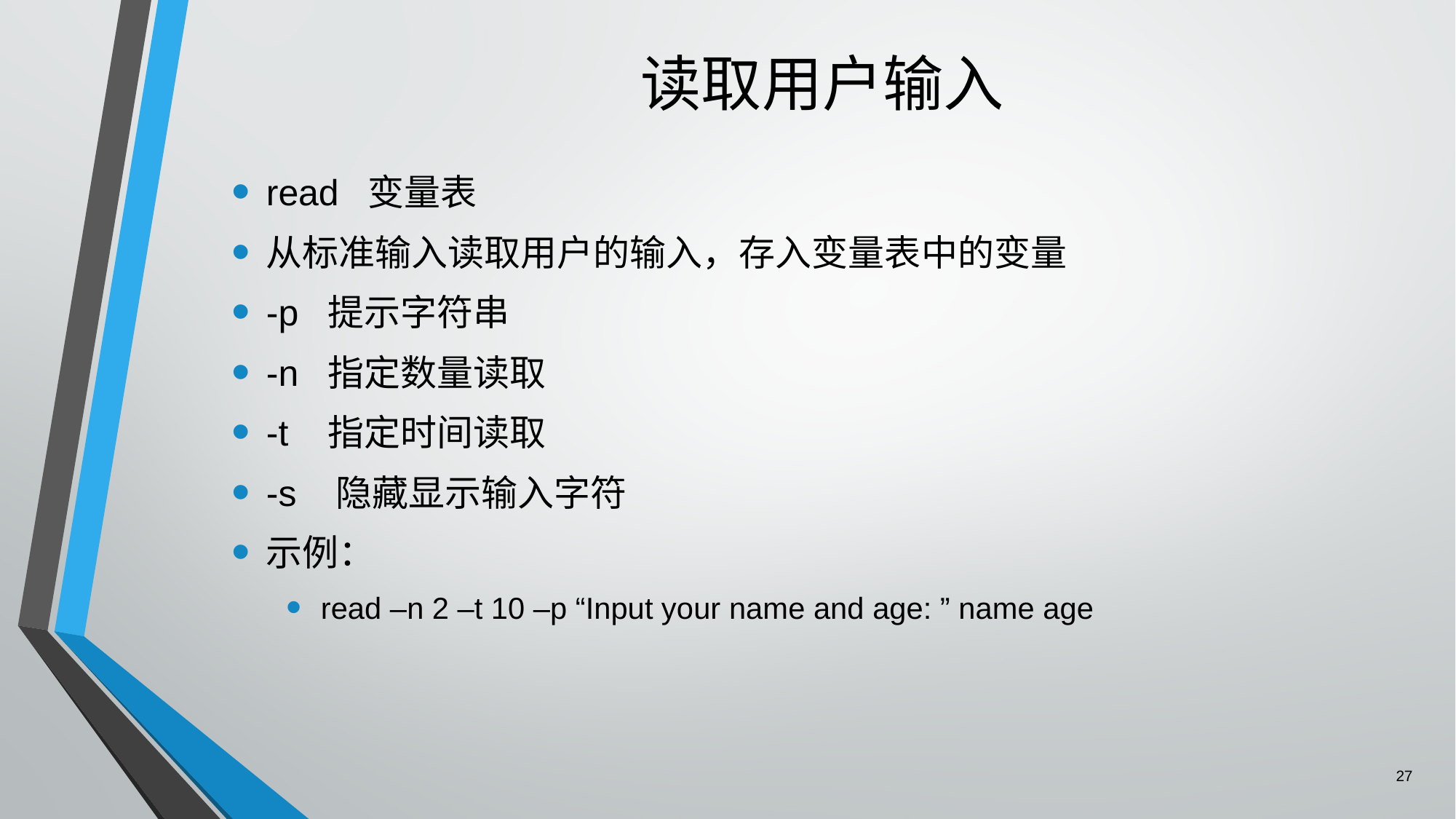

# 读取用户输入
read  变量表
从标准输入读取用户的输入，存入变量表中的变量
-p  提示字符串
-n  指定数量读取
-t   指定时间读取
-s   隐藏显示输入字符
示例：
read –n 2 –t 10 –p “Input your name and age: ” name age
27